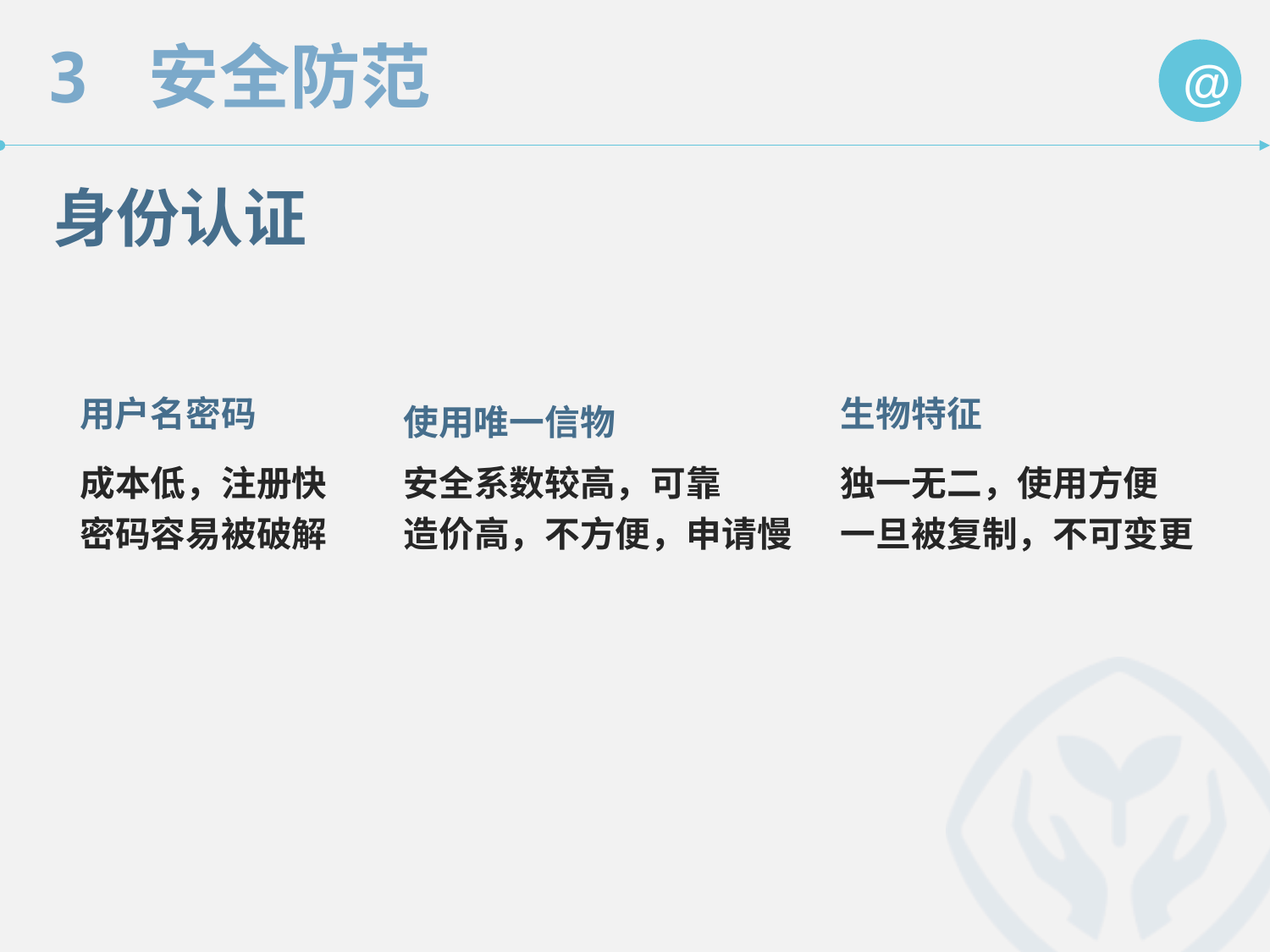

身份认证
用户名密码
使用唯一信物
生物特征
成本低，注册快
密码容易被破解
安全系数较高，可靠
造价高，不方便，申请慢
独一无二，使用方便
一旦被复制，不可变更